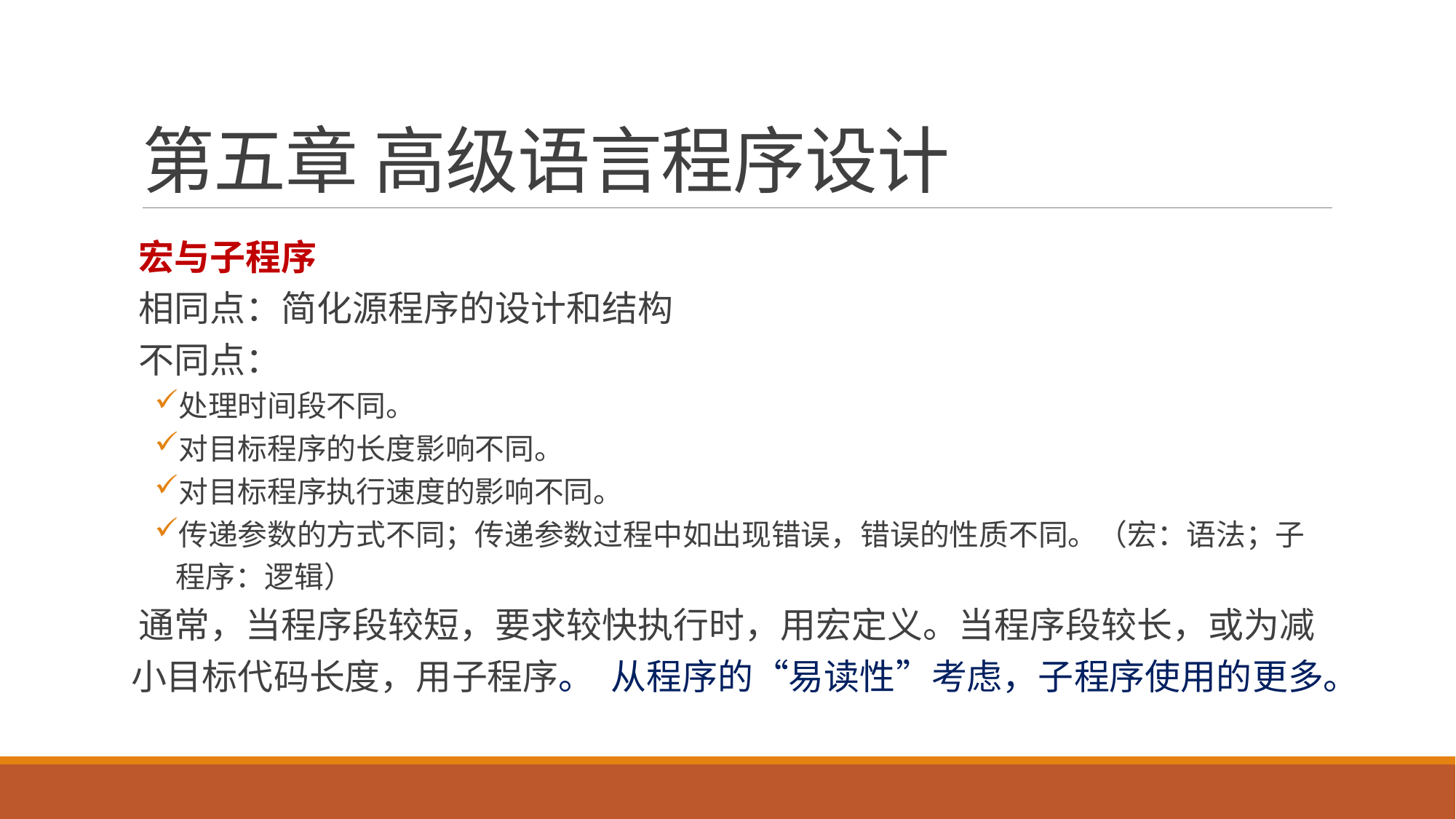

# 第五章 高级语言程序设计
宏与子程序
相同点：简化源程序的设计和结构
不同点：
处理时间段不同。
对目标程序的长度影响不同。
对目标程序执行速度的影响不同。
传递参数的方式不同；传递参数过程中如出现错误，错误的性质不同。（宏：语法；子程序：逻辑）
通常，当程序段较短，要求较快执行时，用宏定义。当程序段较长，或为减小目标代码长度，用子程序。  从程序的“易读性”考虑，子程序使用的更多。